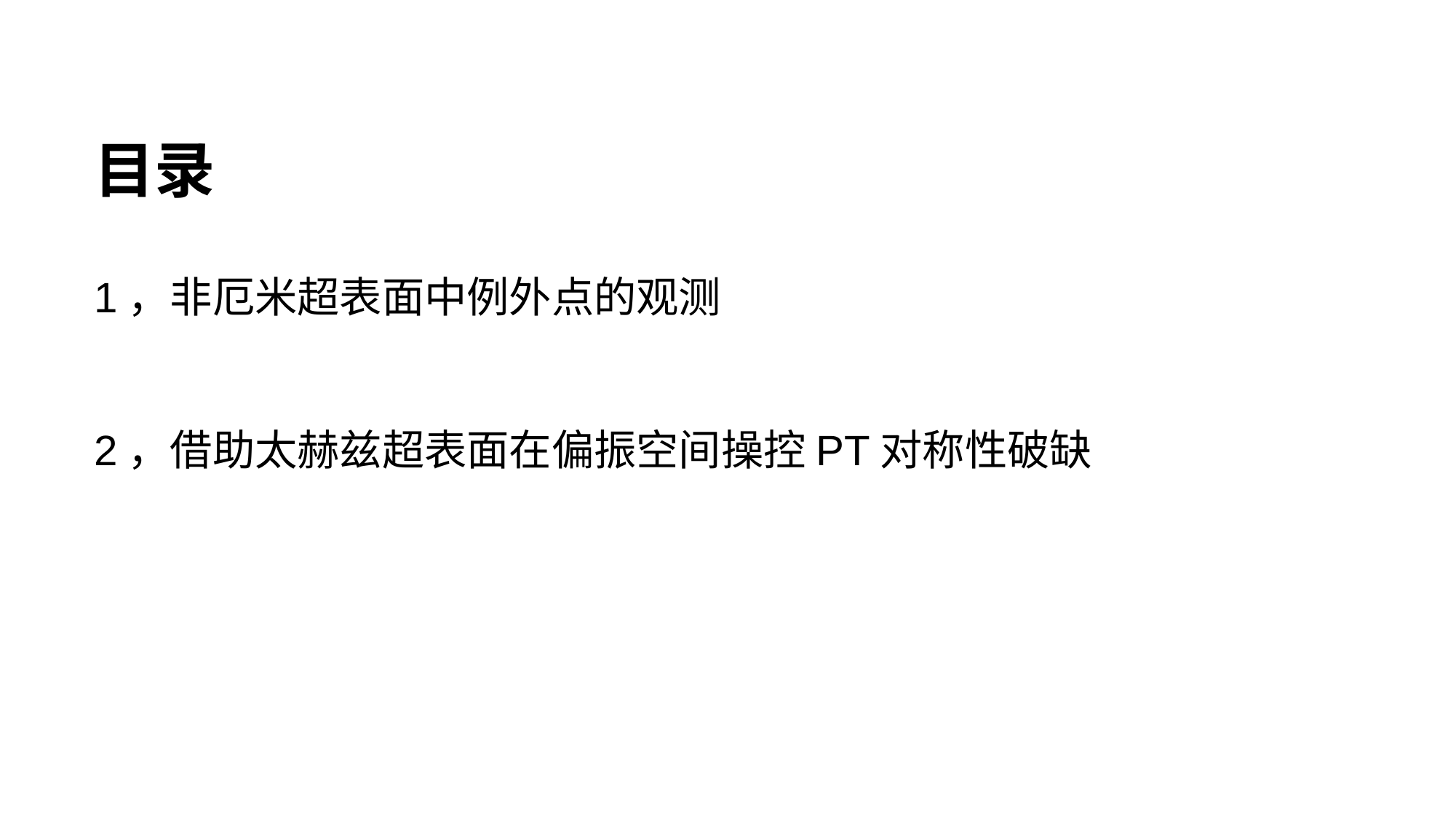

目录

1，非厄米超表面中例外点的观测

2，借助太赫兹超表面在偏振空间操控PT对称性破缺